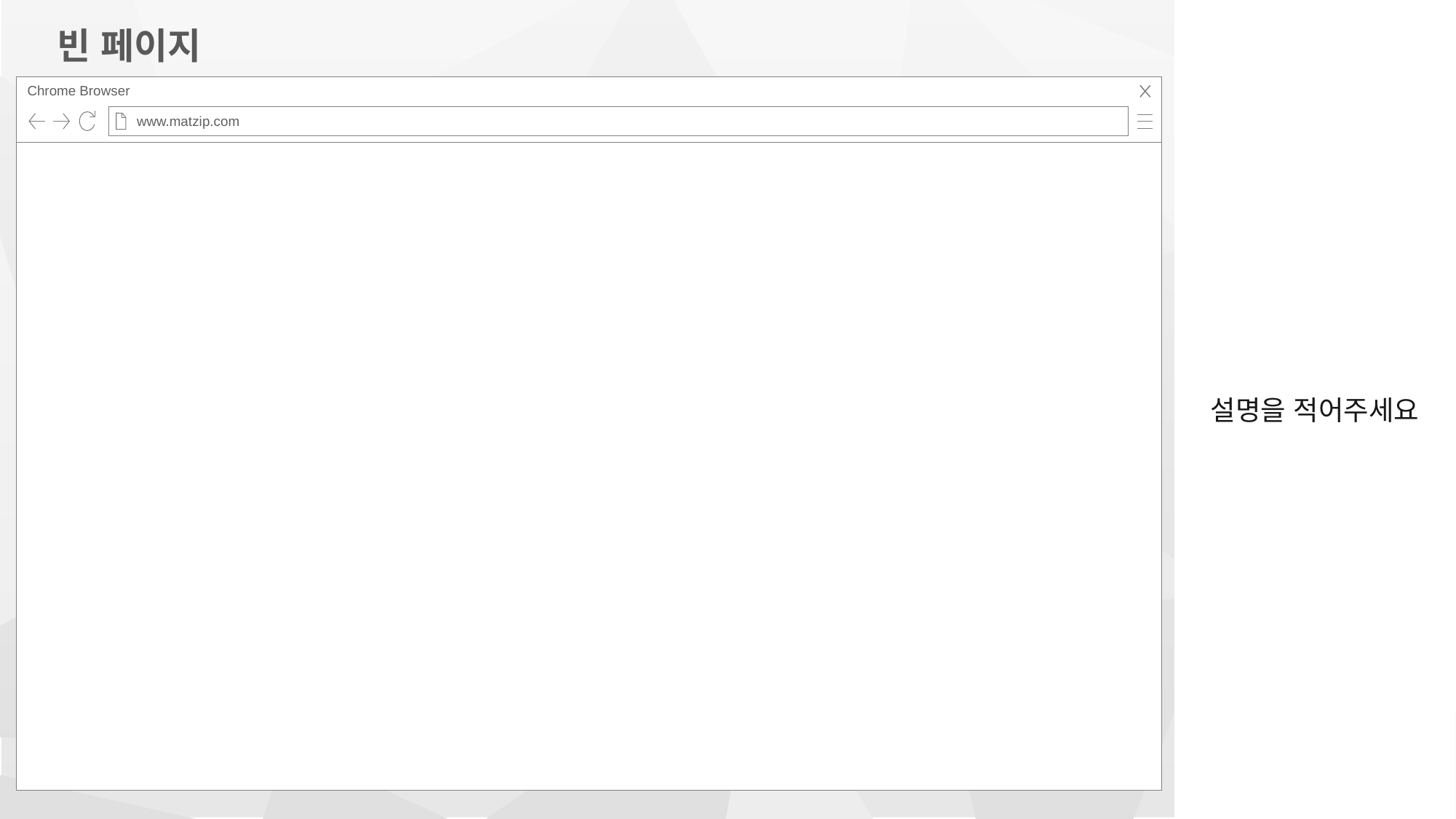

설명을 적어주세요
빈 페이지
Chrome Browser

www.matzip.com

Login / Logout
연령별 맛집
지역별 맛집
로그인
회원가입